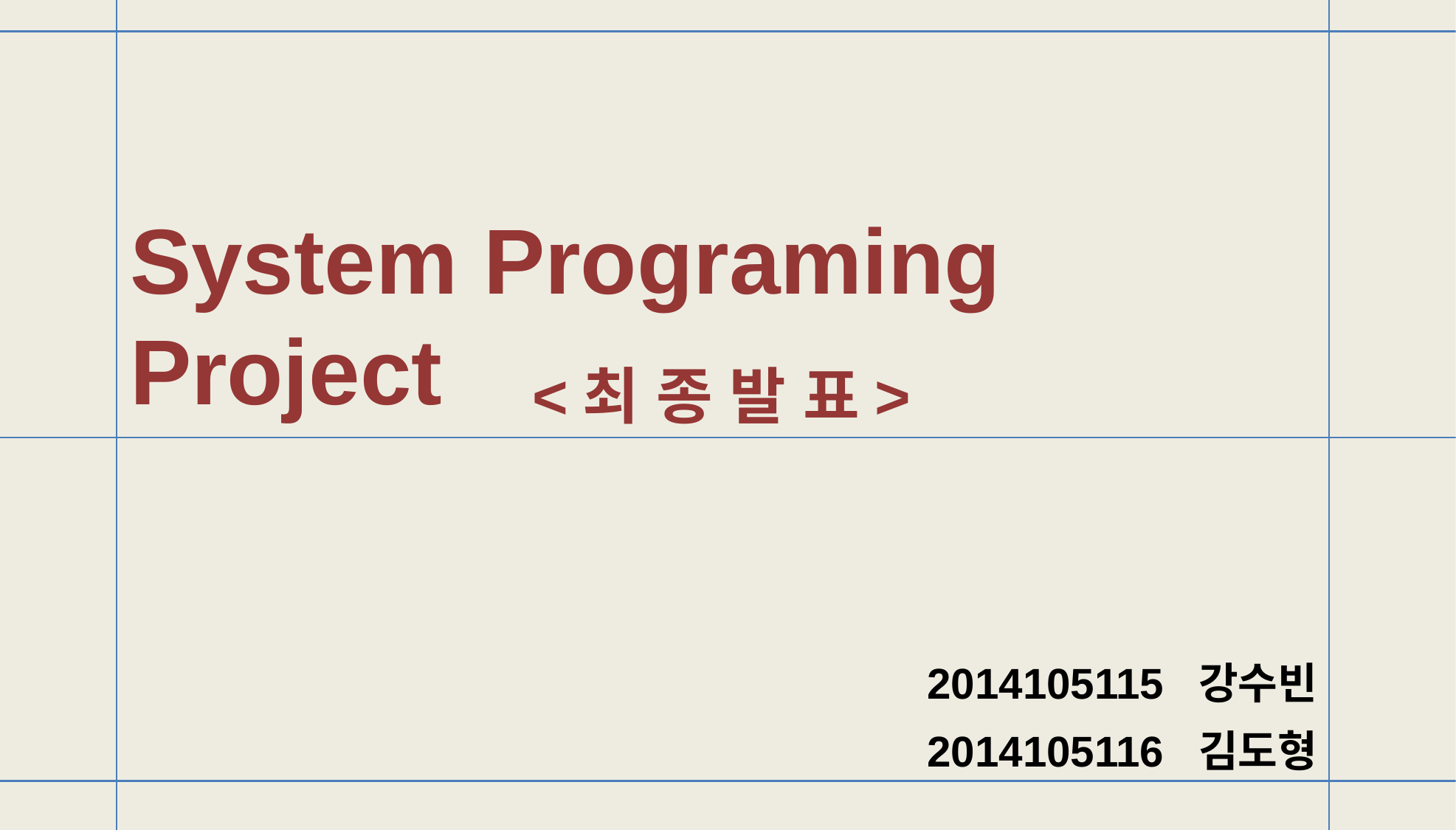

System Programing Project
<최 종 발 표>
        2014105115  강수빈

2014105116  김도형